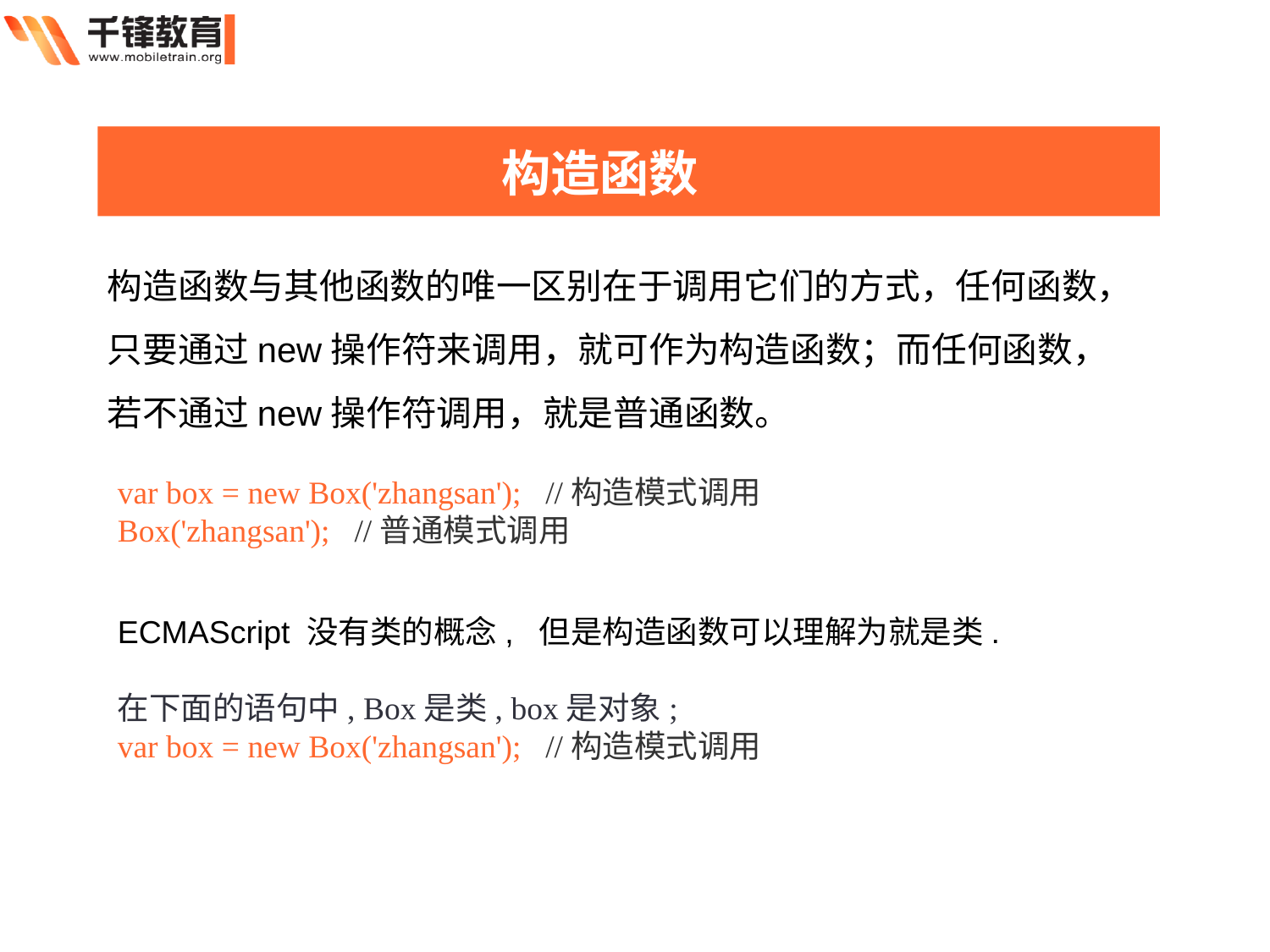

构造函数
构造函数与其他函数的唯一区别在于调用它们的方式，任何函数，只要通过new操作符来调用，就可作为构造函数；而任何函数，若不通过new操作符调用，就是普通函数。
var box = new Box('zhangsan');   //构造模式调用
Box('zhangsan');   //普通模式调用
ECMAScript 没有类的概念,  但是构造函数可以理解为就是类.

在下面的语句中, Box是类, box是对象;
var box = new Box('zhangsan');   //构造模式调用